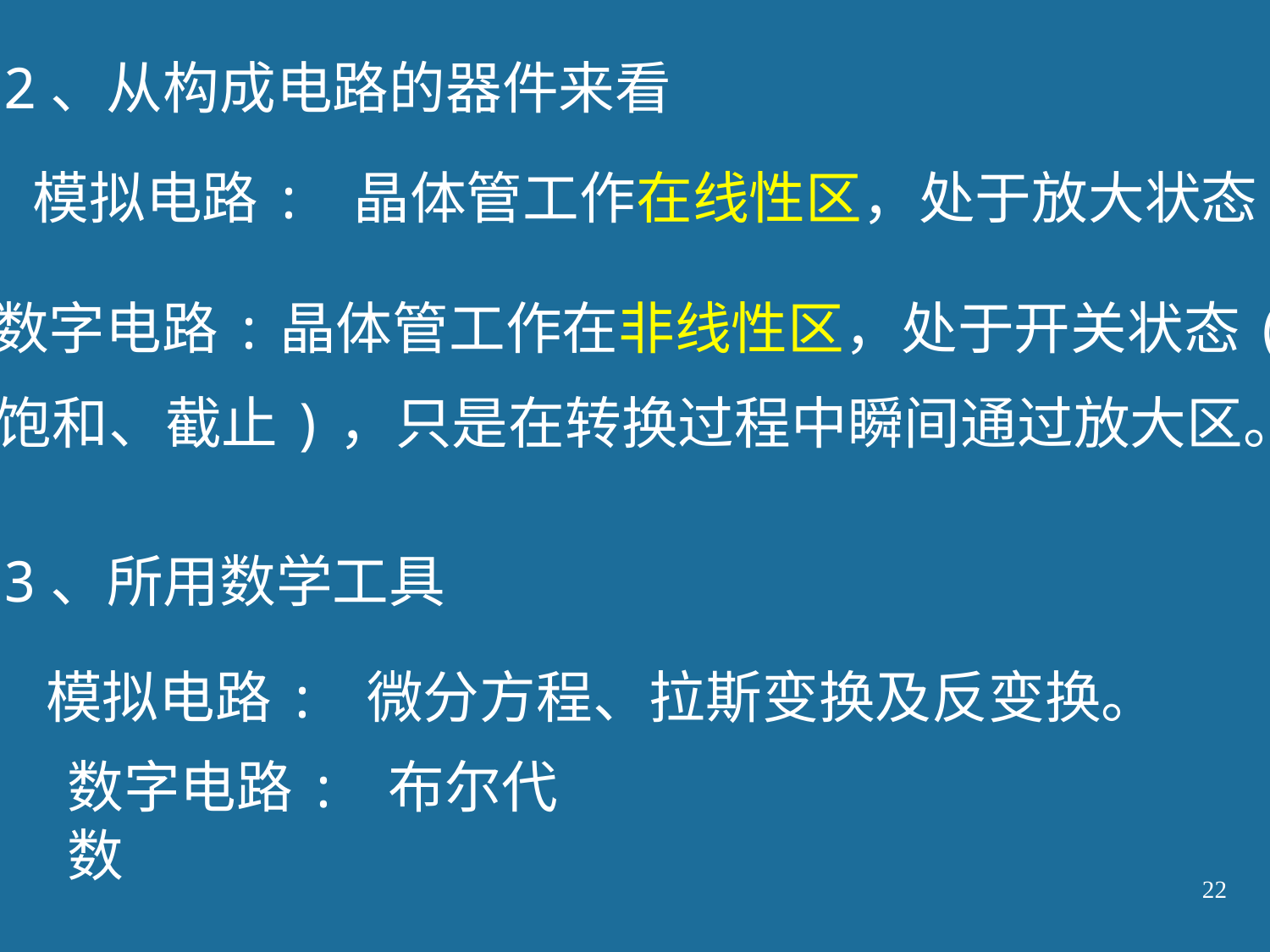

2、从构成电路的器件来看
模拟电路: 晶体管工作在线性区，处于放大状态
数字电路:晶体管工作在非线性区，处于开关状态(
饱和、截止)，只是在转换过程中瞬间通过放大区。
3、所用数学工具
模拟电路: 微分方程、拉斯变换及反变换。
数字电路: 布尔代数
22